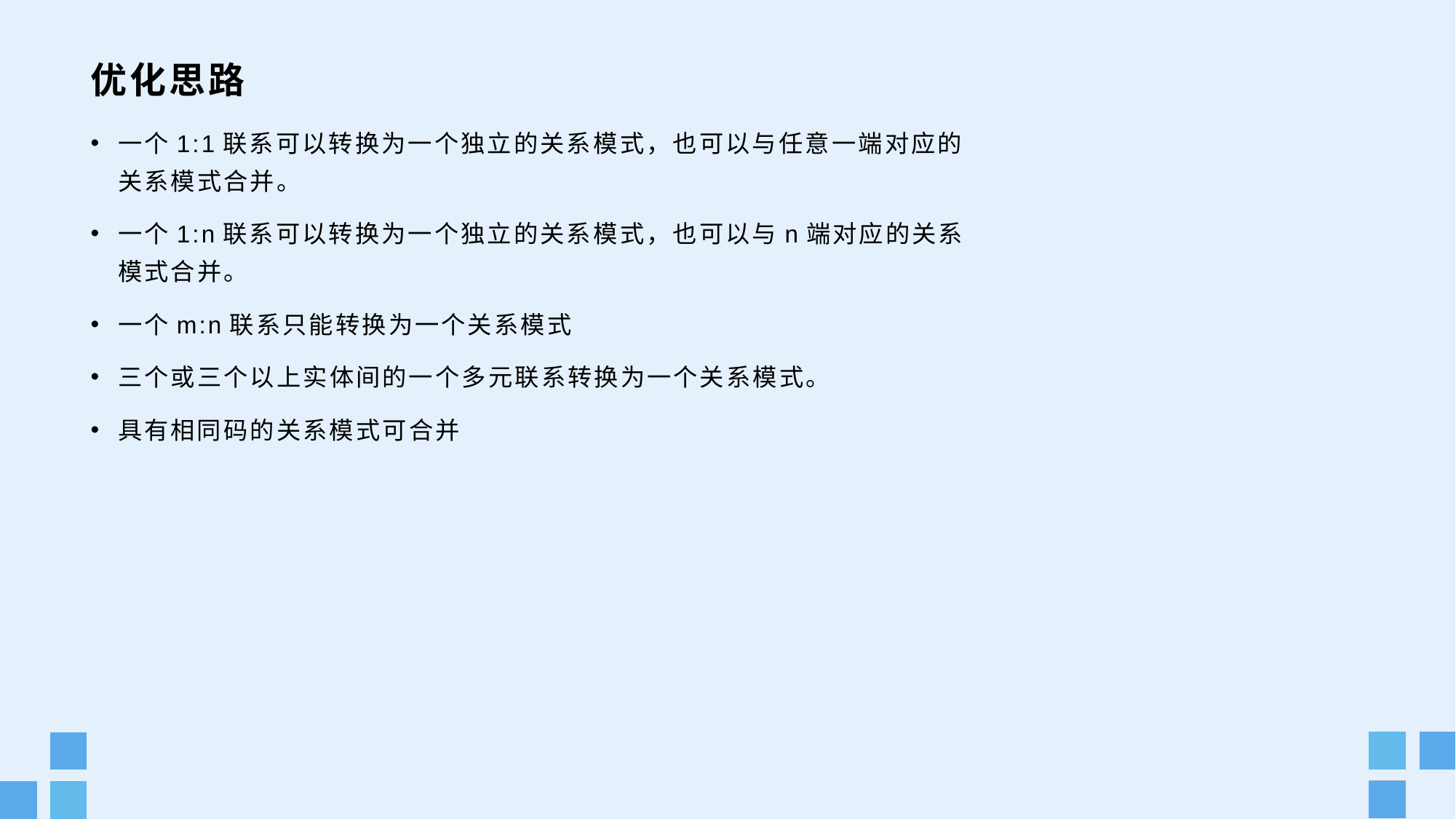

# 优化思路
一个1:1联系可以转换为一个独立的关系模式，也可以与任意一端对应的关系模式合并。
一个1:n联系可以转换为一个独立的关系模式，也可以与n端对应的关系模式合并。
一个m:n联系只能转换为一个关系模式
三个或三个以上实体间的一个多元联系转换为一个关系模式。
具有相同码的关系模式可合并